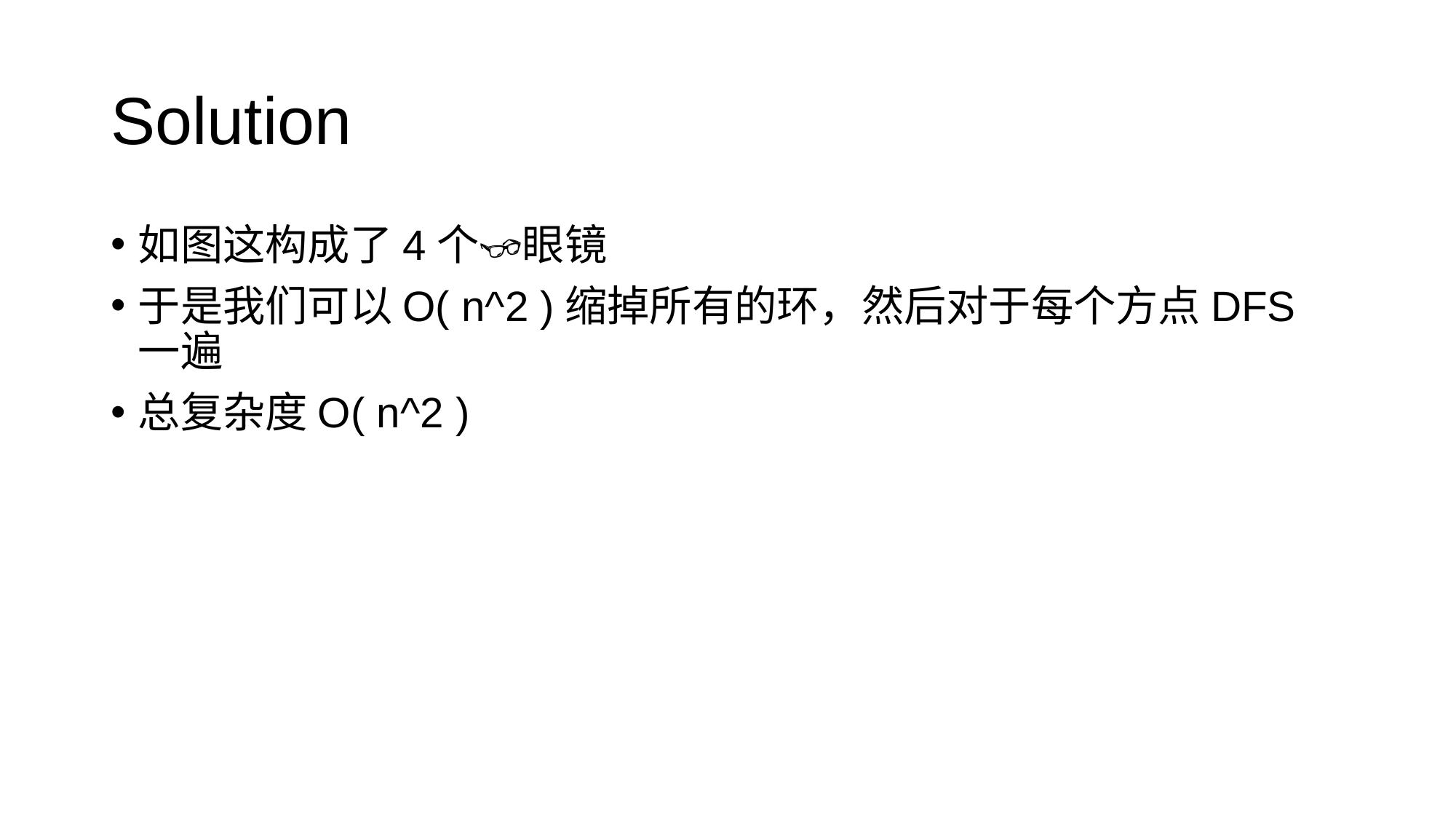

# Solution
如图这构成了4个👓眼镜
于是我们可以O( n^2 )缩掉所有的环，然后对于每个方点DFS一遍
总复杂度O( n^2 )